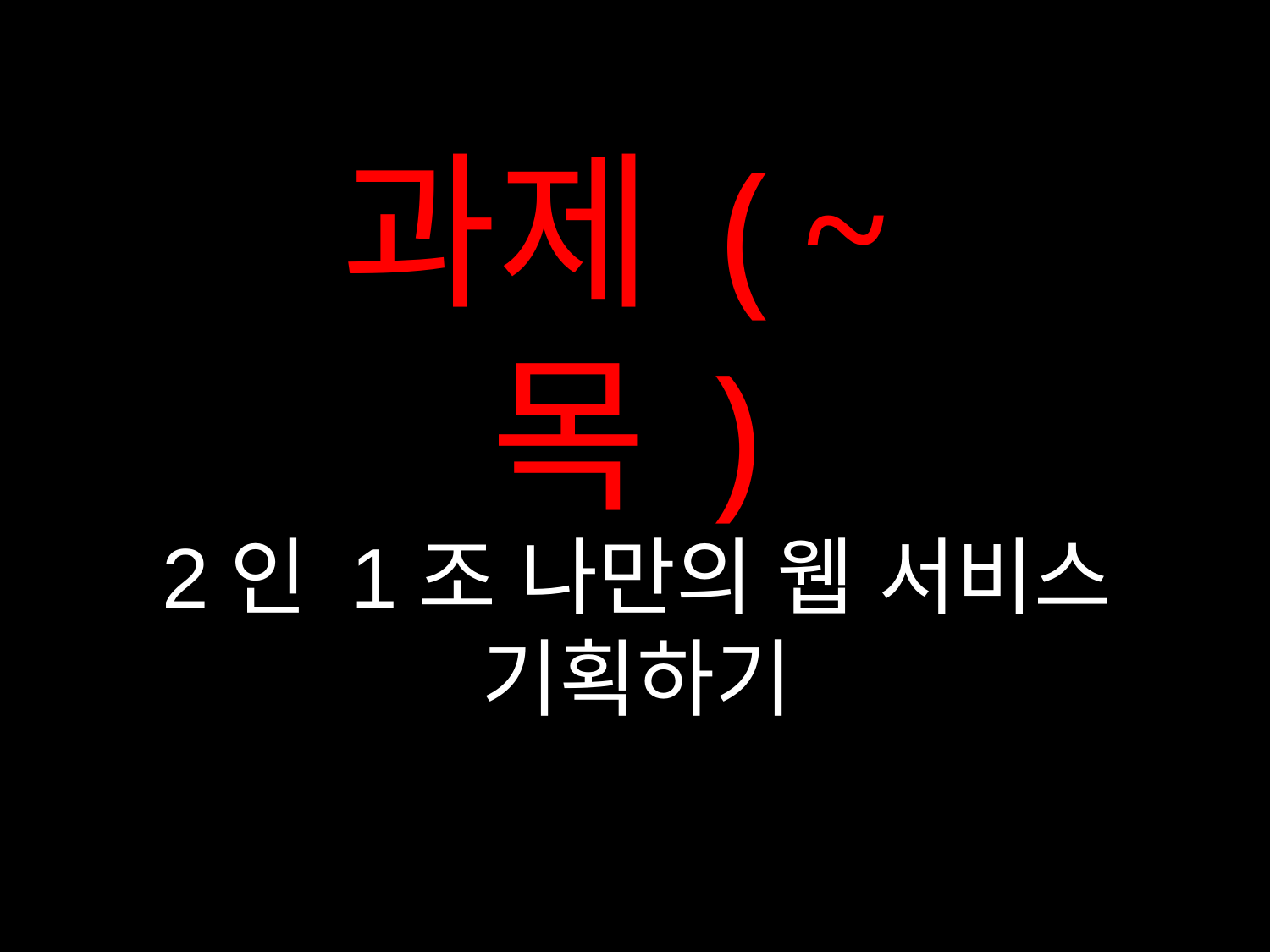

과제(~목)

2인 1조 나만의 웹 서비스 기획하기